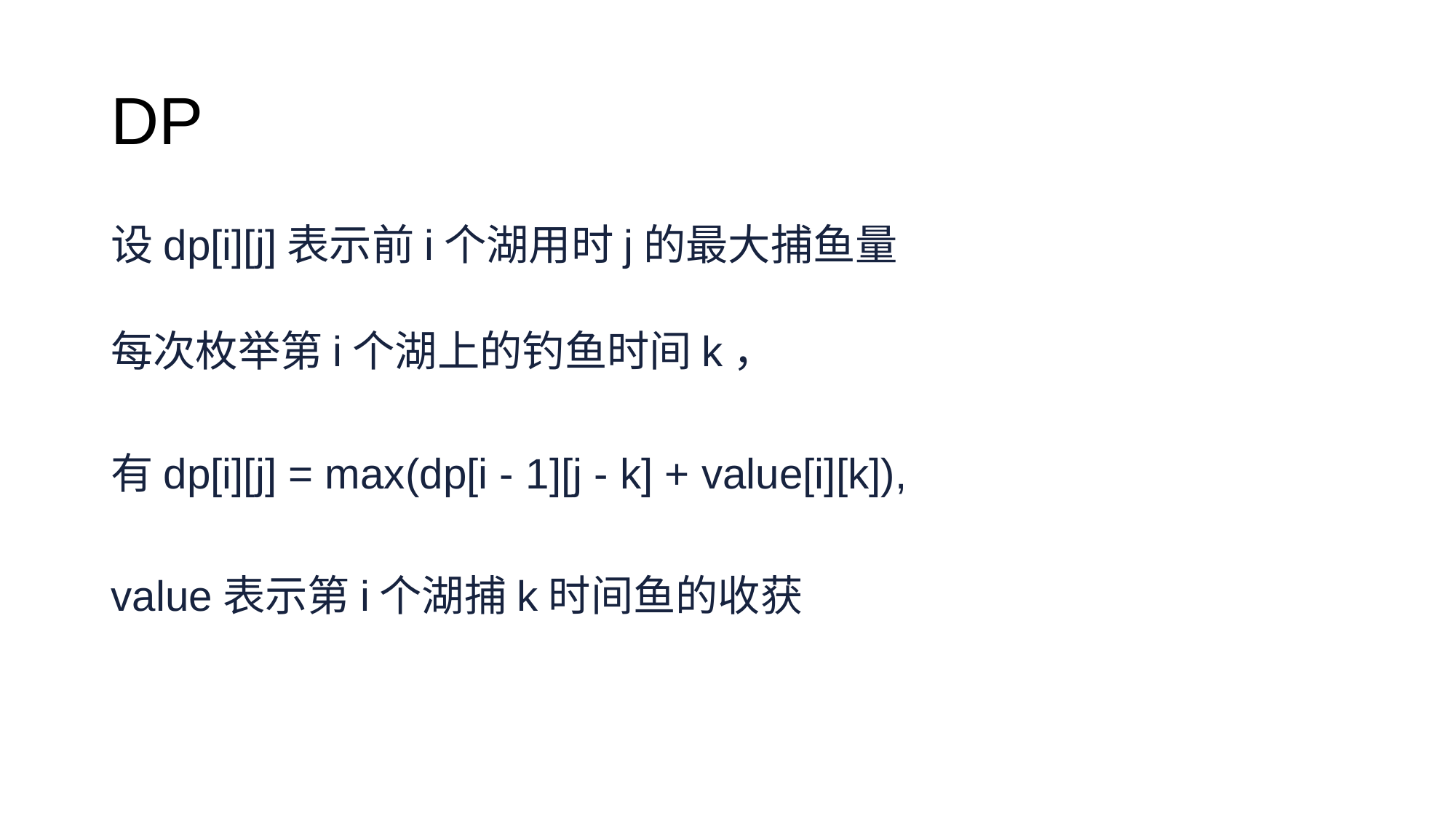

# DP
设dp[i][j]表示前i个湖用时j的最大捕鱼量
每次枚举第i个湖上的钓鱼时间k，

有dp[i][j] = max(dp[i - 1][j - k] + value[i][k]),

value表示第i个湖捕k时间鱼的收获